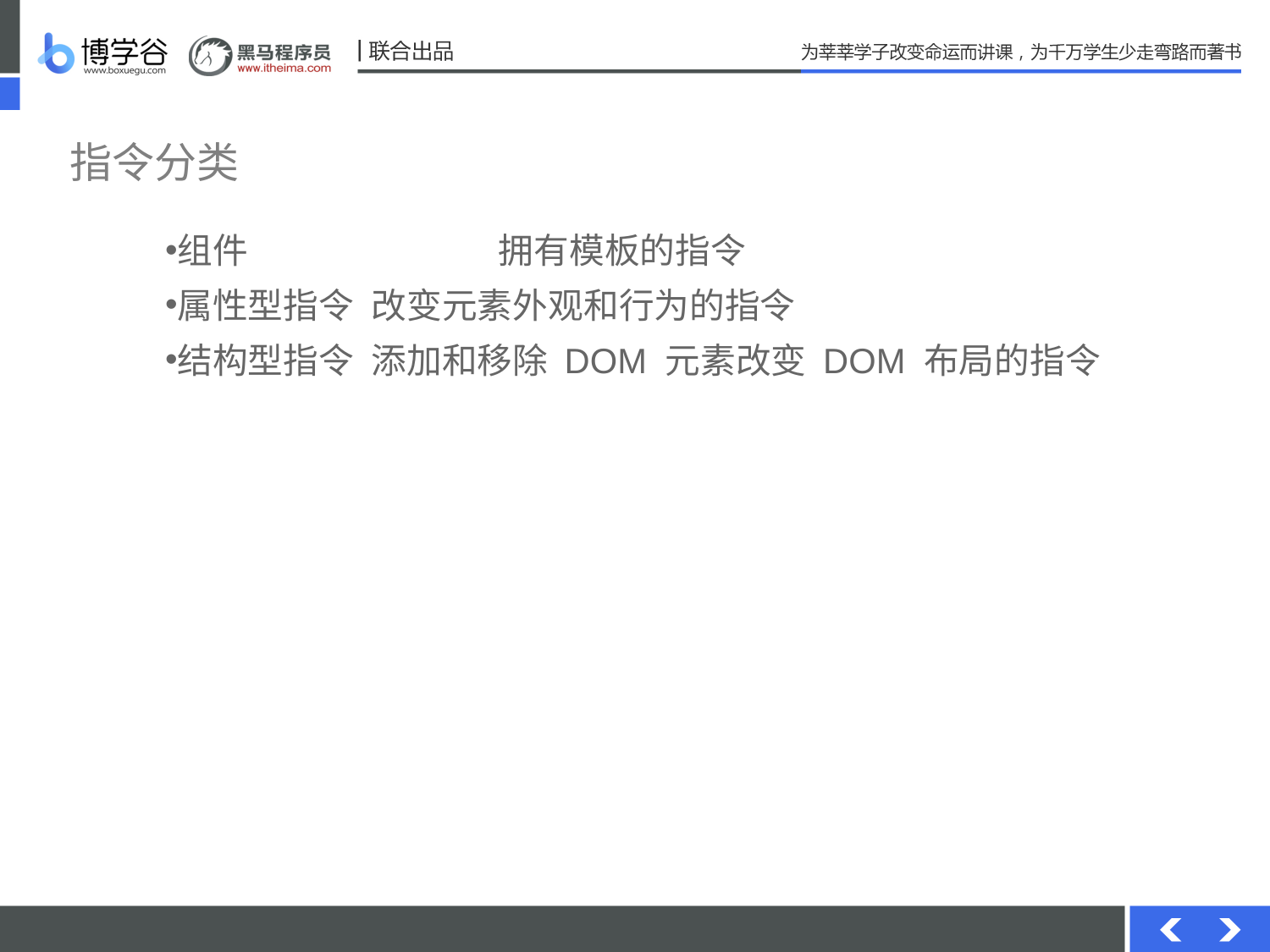

# 指令分类
组件		拥有模板的指令
属性型指令	改变元素外观和行为的指令
结构型指令	添加和移除 DOM 元素改变 DOM 布局的指令